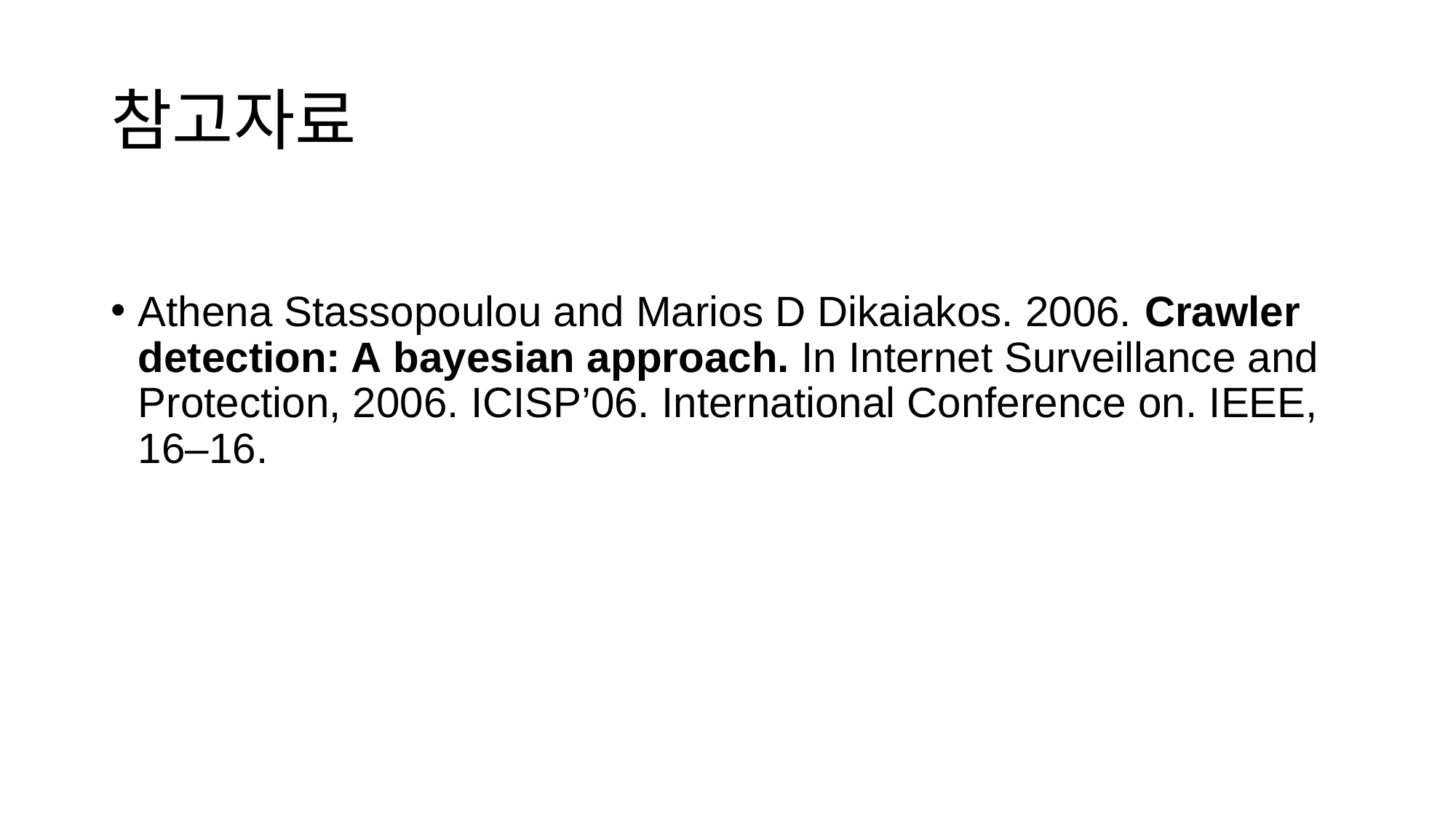

# 참고자료

Athena Stassopoulou and Marios D Dikaiakos. 2006. Crawler detection: A bayesian approach. In Internet Surveillance and Protection, 2006. ICISP’06. International Conference on. IEEE, 16–16.